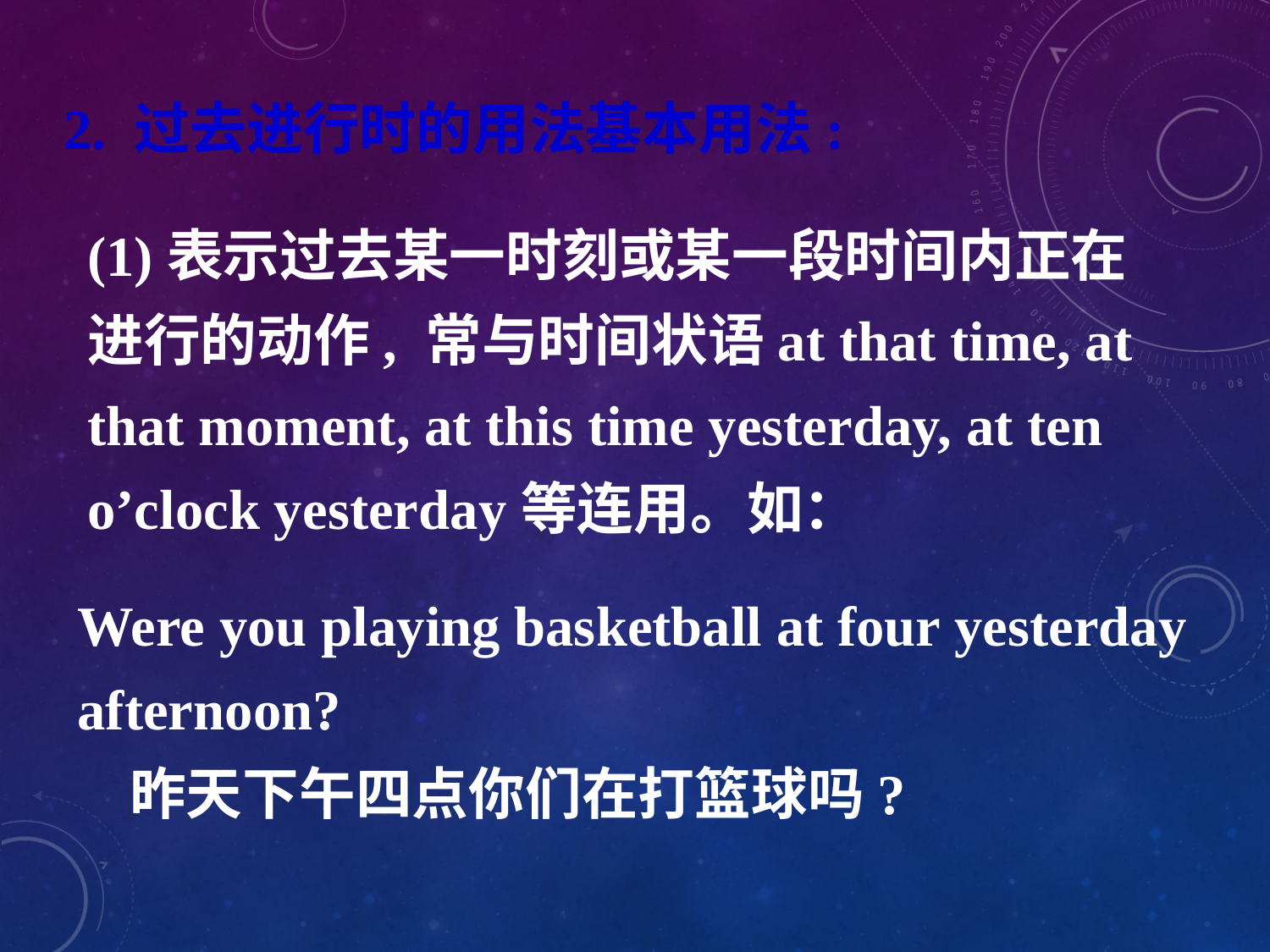

2. 过去进行时的用法基本用法:
(1)表示过去某一时刻或某一段时间内正在进行的动作, 常与时间状语at that time, at that moment, at this time yesterday, at ten o’clock yesterday等连用。如：
Were you playing basketball at four yesterday afternoon?
   昨天下午四点你们在打篮球吗?